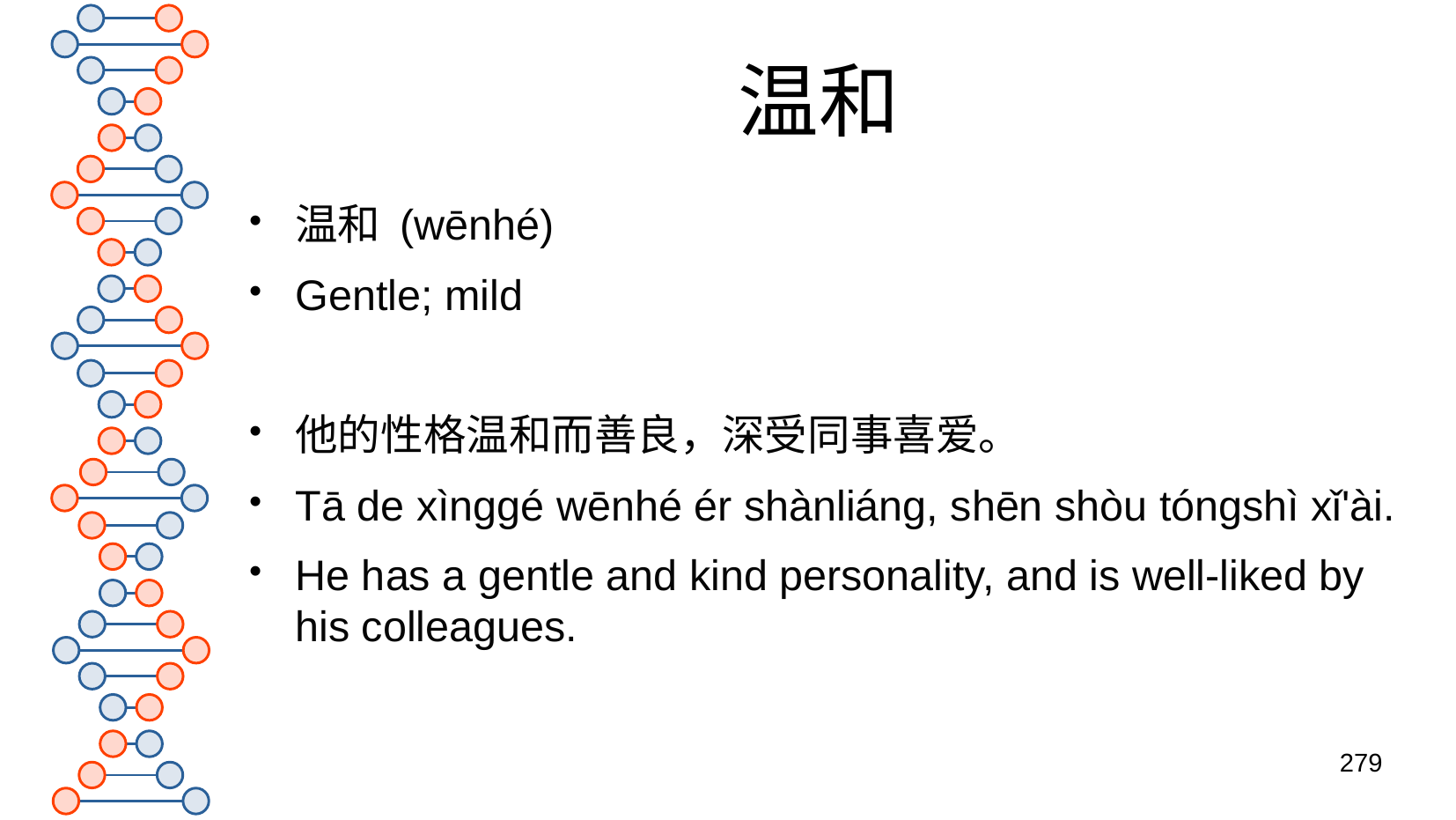

# 温和
温和 (wēnhé)
Gentle; mild

他的性格温和而善良，深受同事喜爱。
Tā de xìnggé wēnhé ér shànliáng, shēn shòu tóngshì xǐ'ài.
He has a gentle and kind personality, and is well-liked by his colleagues.

279